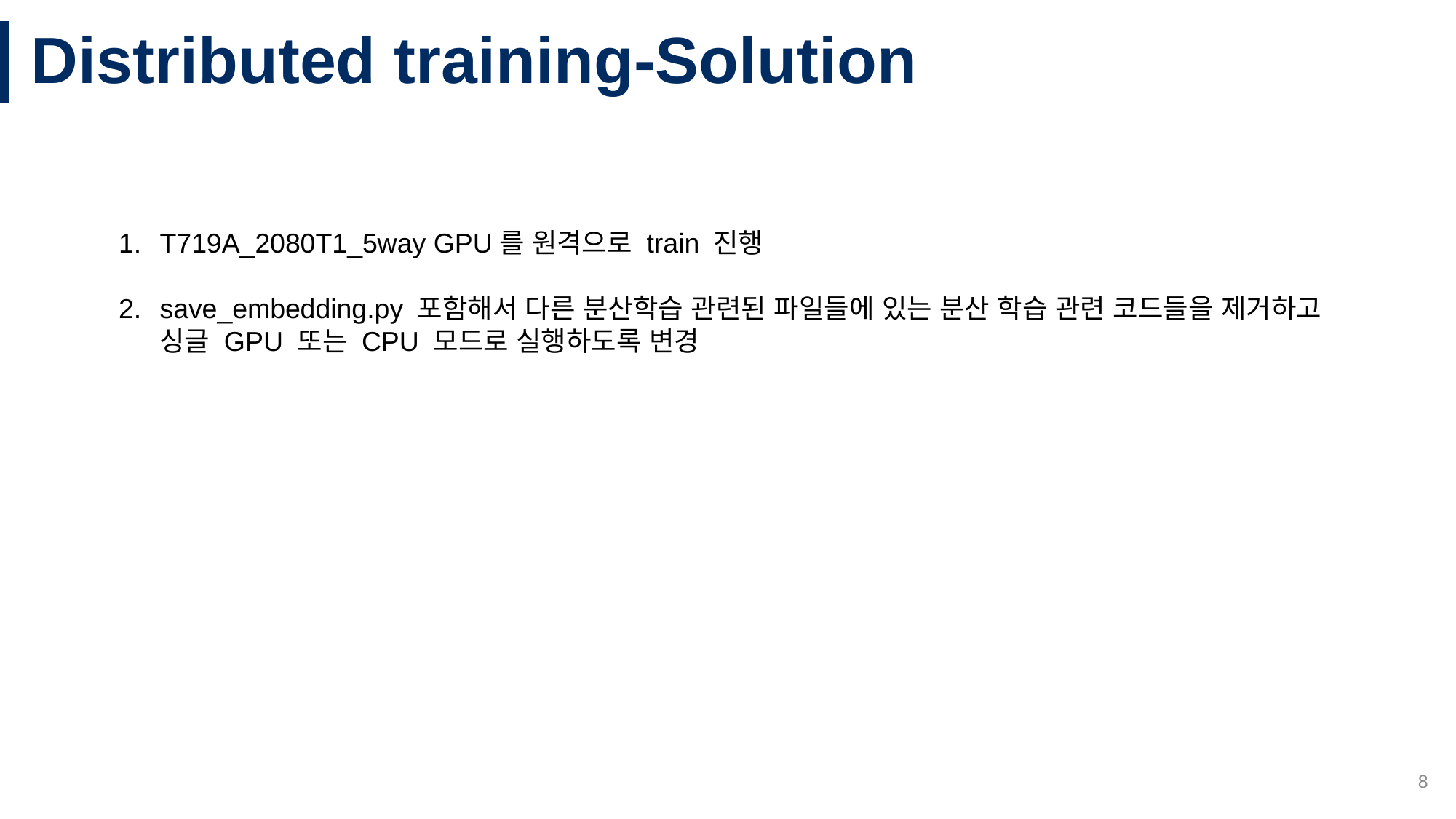

# Distributed training-Solution
T719A_2080T1_5way GPU를 원격으로 train 진행

save_embedding.py 포함해서 다른 분산학습 관련된 파일들에 있는 분산 학습 관련 코드들을 제거하고 싱글 GPU 또는 CPU 모드로 실행하도록 변경
8